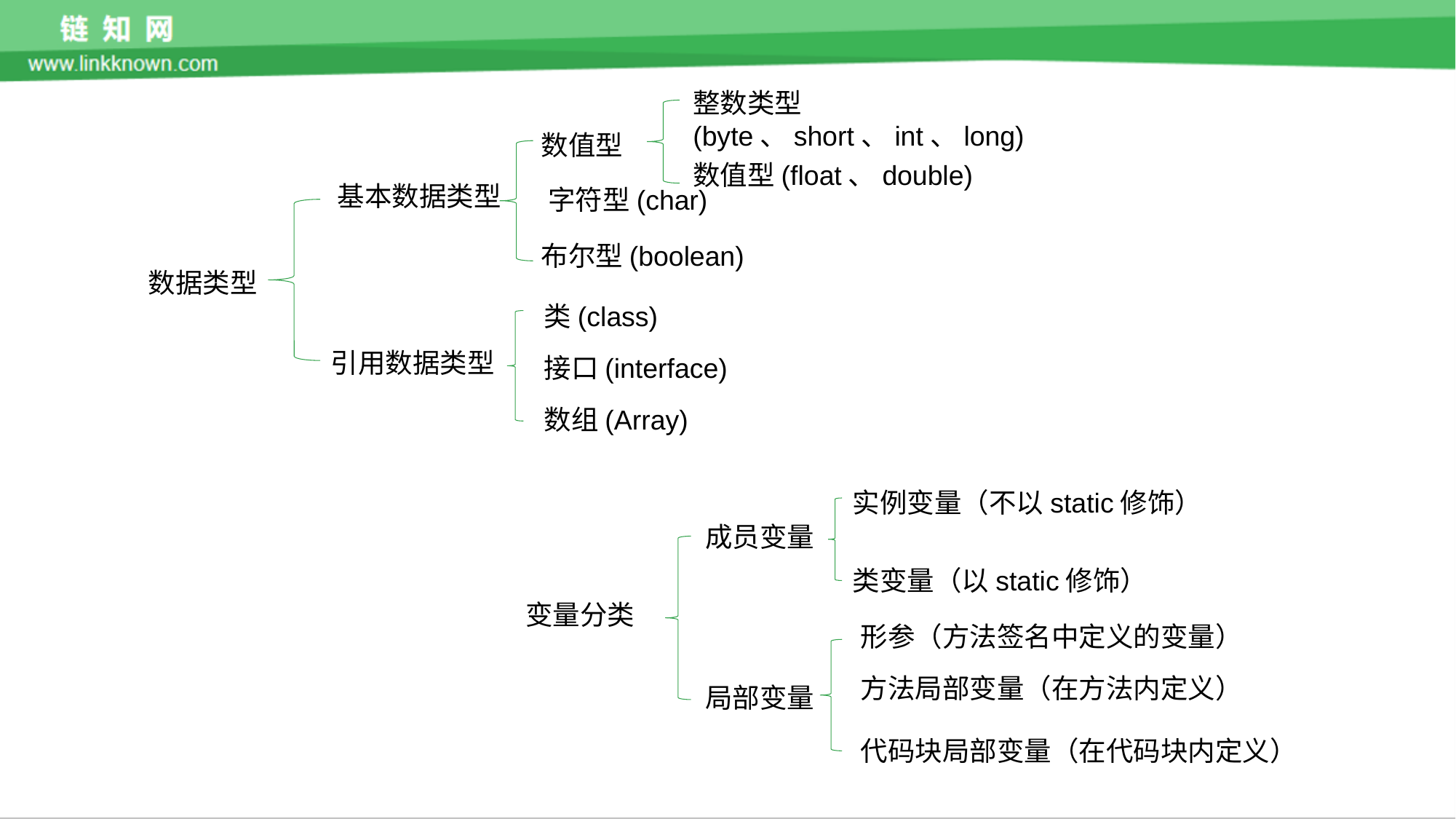

整数类型(byte、short、int、long)

数值型

数值型(float、double)
基本数据类型
字符型(char)

布尔型(boolean)
数据类型
类(class)

引用数据类型
接口(interface)
数组(Array)
实例变量（不以static修饰）

成员变量

类变量（以static修饰）
变量分类
形参（方法签名中定义的变量）

方法局部变量（在方法内定义）
局部变量
代码块局部变量（在代码块内定义）